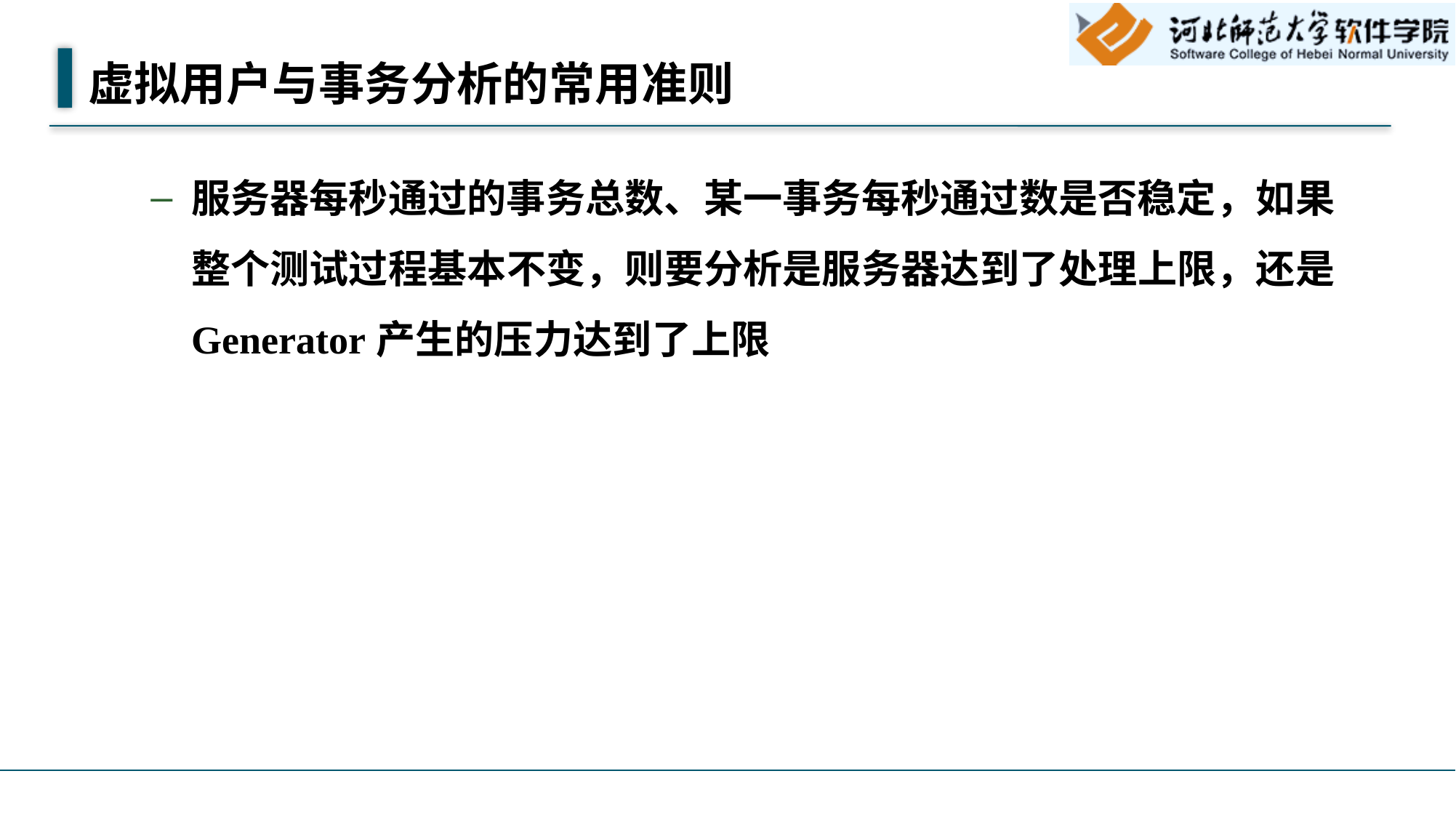

# 虚拟用户与事务分析的常用准则
服务器每秒通过的事务总数、某一事务每秒通过数是否稳定，如果整个测试过程基本不变，则要分析是服务器达到了处理上限，还是Generator产生的压力达到了上限